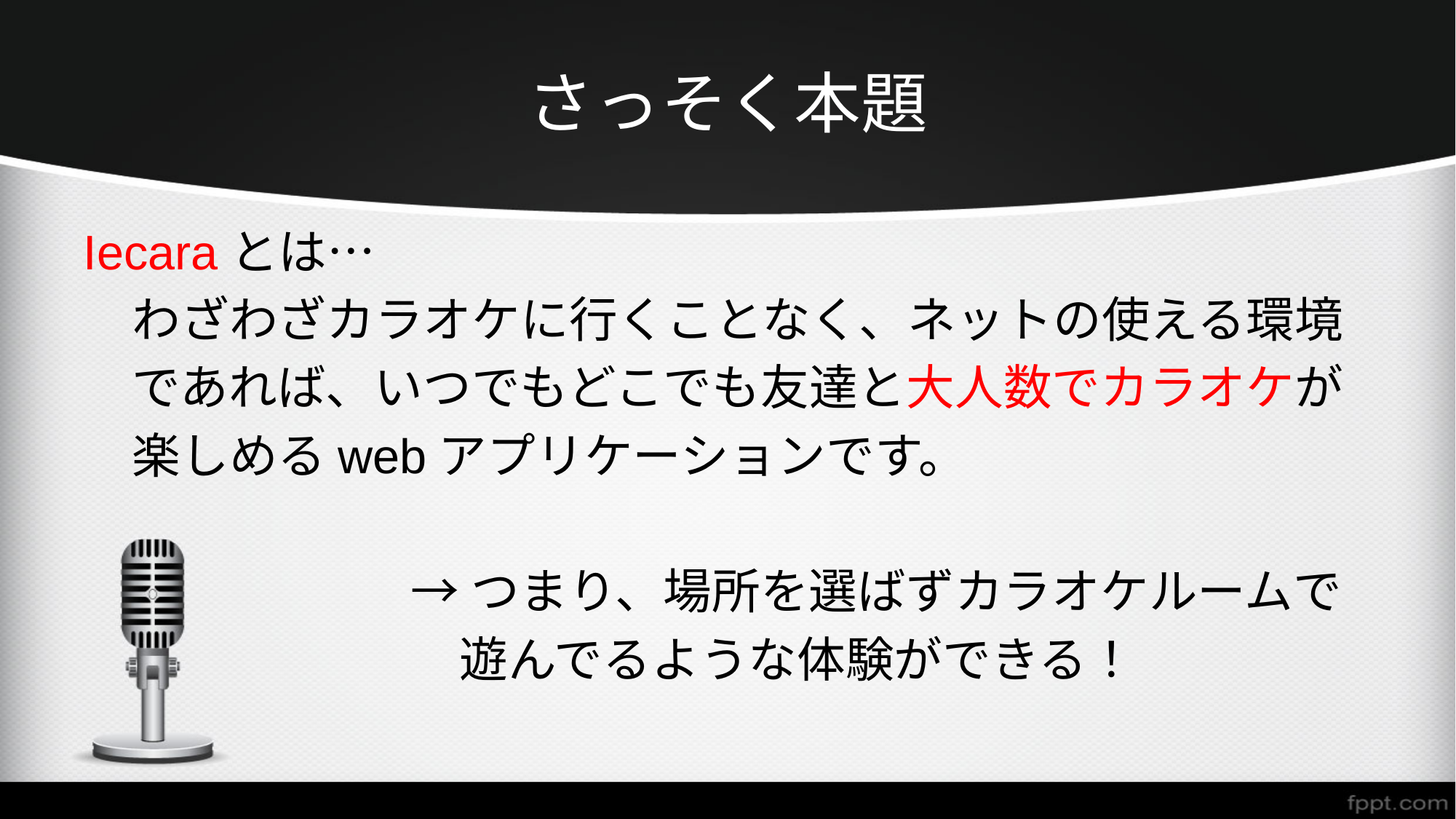

# さっそく本題
Iecaraとは…
　わざわざカラオケに行くことなく、ネットの使える環境
　であれば、いつでもどこでも友達と大人数でカラオケが
　楽しめるwebアプリケーションです。

			→つまり、場所を選ばずカラオケルームで
			　遊んでるような体験ができる！